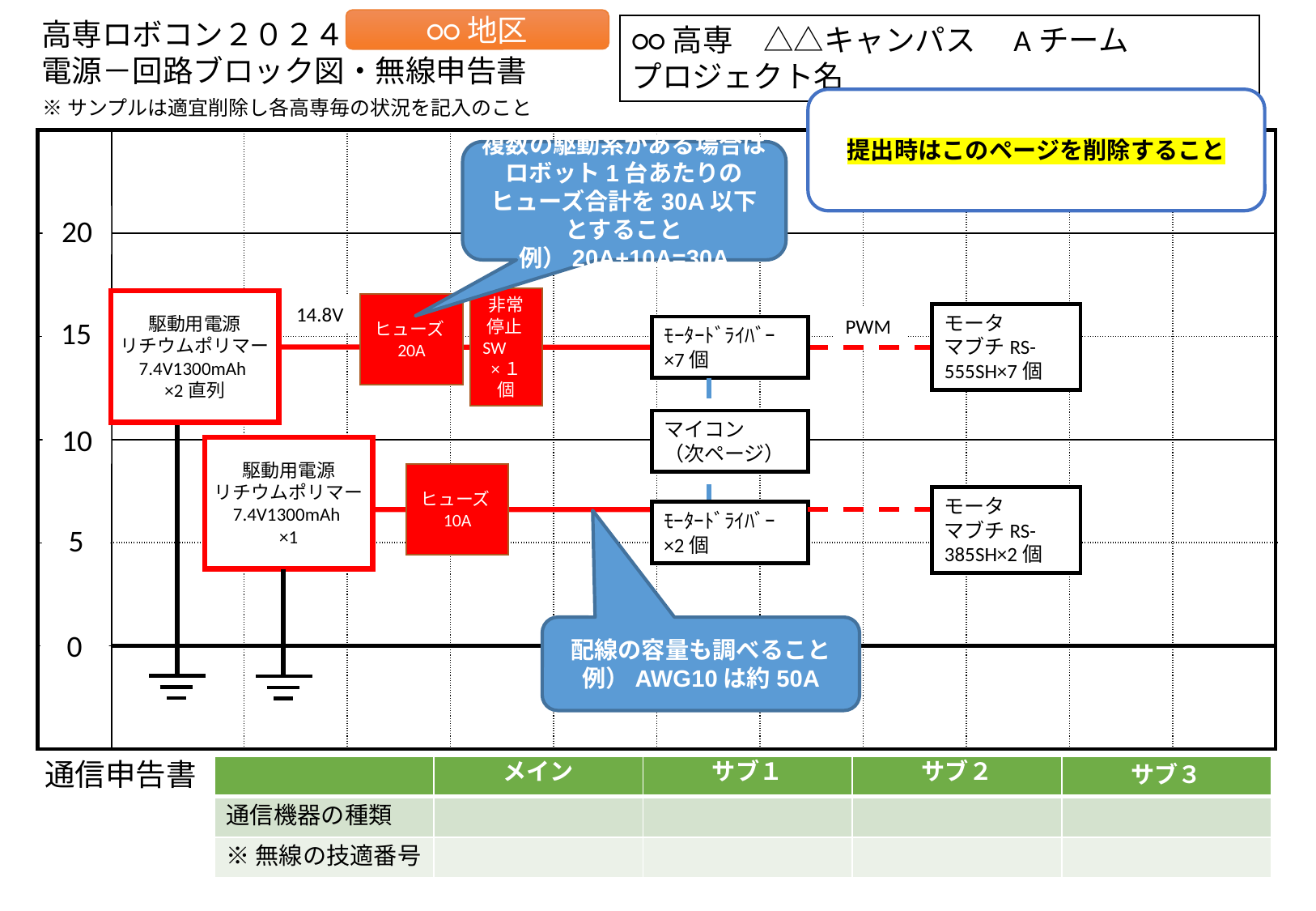

○○地区
○○高専　△△キャンパス　Aチーム
プロジェクト名
提出時はこのページを削除すること
複数の駆動系がある場合は
ロボット1台あたりのヒューズ合計を30A以下とすること
例）20A+10A=30A
非常停止SW　×１個

駆動用電源
リチウムポリマー
7.4V1300mAh
×2直列

ヒューズ20A
14.8V
モータ
マブチRS-555SH×7個
PWM
ﾓｰﾀｰﾄﾞﾗｲﾊﾞｰ
×7個
マイコン
（次ページ）

駆動用電源
リチウムポリマー
7.4V1300mAh
×1

ヒューズ10A
モータ
マブチRS-385SH×2個
ﾓｰﾀｰﾄﾞﾗｲﾊﾞｰ
×2個
配線の容量も調べること
例）AWG10は約50A
|  | メイン | サブ１ | サブ２ | サブ３ |
| --- | --- | --- | --- | --- |
| 通信機器の種類 |  |  |  |  |
| ※無線の技適番号 |  |  |  |  |